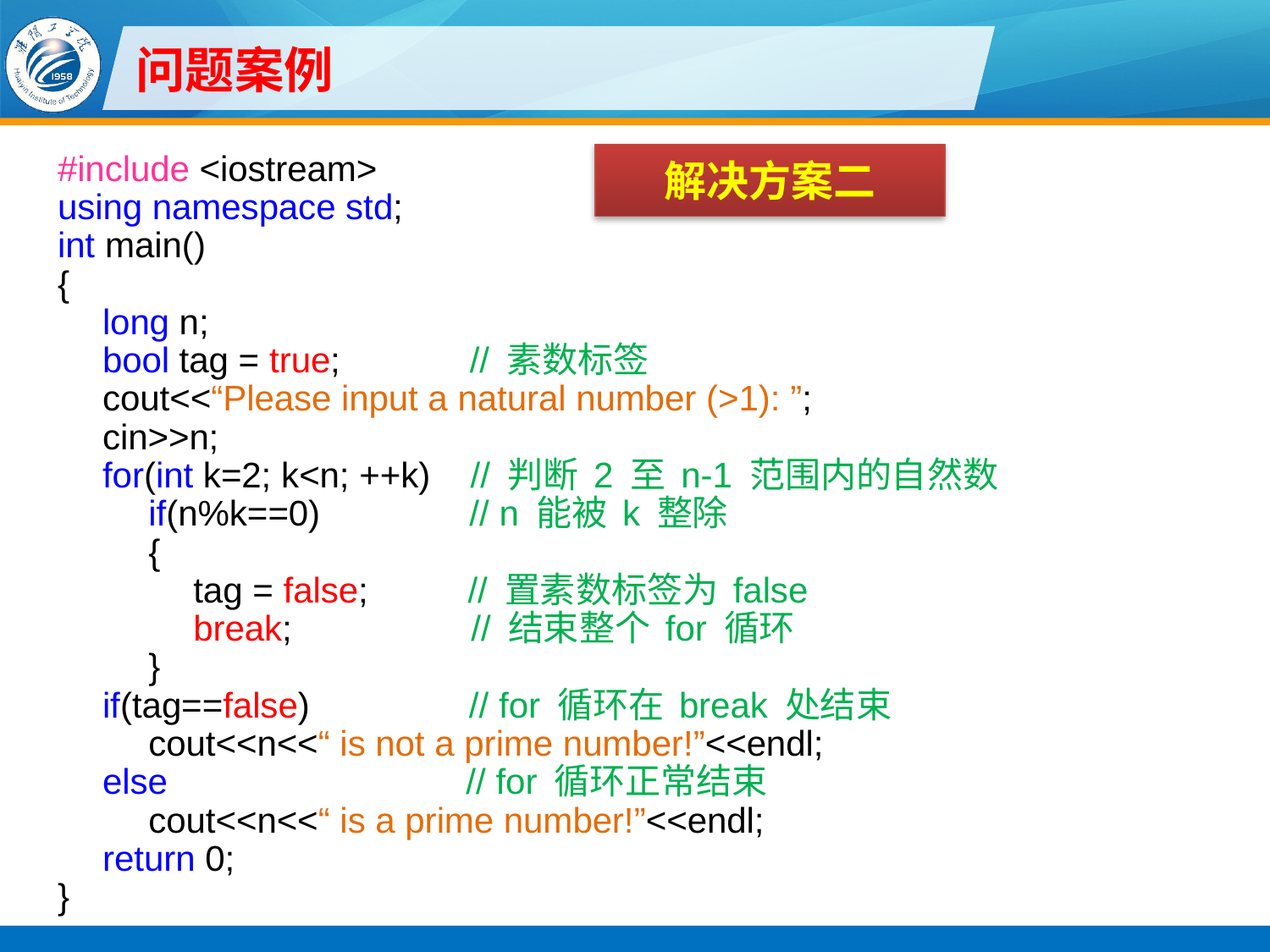

# 问题案例
#include <iostream>
using namespace std;
int main()
{
long n;
bool tag = true;             // 素数标签
cout<<“Please input a natural number (>1): ”;
cin>>n;
for(int k=2; k<n; ++k)    // 判断 2 至 n-1 范围内的自然数
if(n%k==0)               // n 能被 k 整除
{
tag = false;          // 置素数标签为 false
break;                  // 结束整个 for 循环
}
if(tag==false)                // for 循环在 break 处结束
cout<<n<<“ is not a prime number!”<<endl;
else                              // for 循环正常结束
cout<<n<<“ is a prime number!”<<endl;
return 0;
}
解决方案二